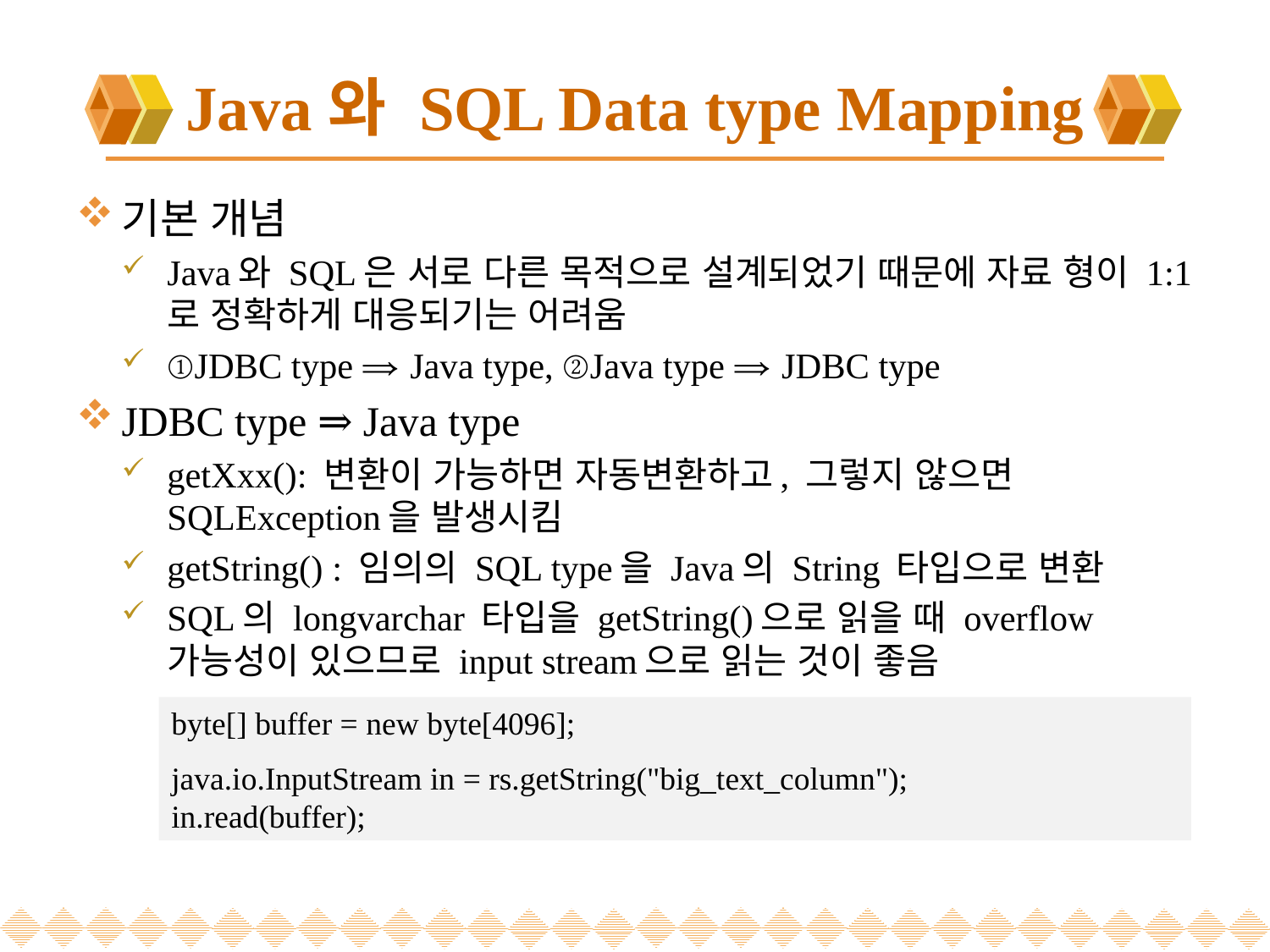

# Java와 SQL Data type Mapping
기본 개념
Java와 SQL은 서로 다른 목적으로 설계되었기 때문에 자료 형이 1:1로 정확하게 대응되기는 어려움
①JDBC type ⇒ Java type, ②Java type ⇒ JDBC type
JDBC type ⇒ Java type
getXxx(): 변환이 가능하면 자동변환하고, 그렇지 않으면 SQLException을 발생시킴
getString() : 임의의 SQL type을 Java의 String 타입으로 변환
SQL의 longvarchar 타입을 getString()으로 읽을 때 overflow 가능성이 있으므로 input stream으로 읽는 것이 좋음
byte[] buffer = new byte[4096];

java.io.InputStream in = rs.getString("big_text_column");
in.read(buffer);